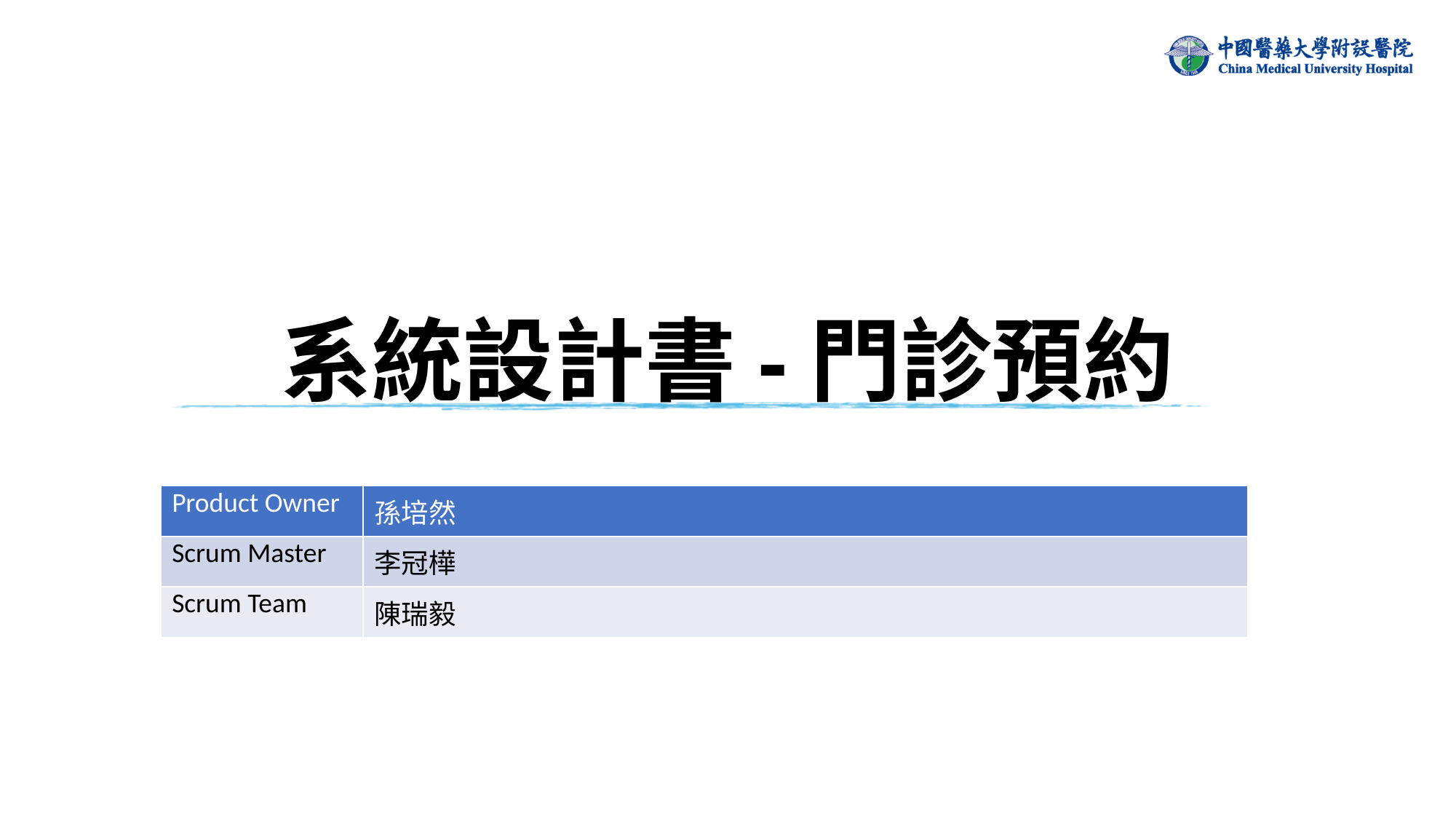

# 系統設計書-門診預約

| Product Owner | 孫培然 |
| --- | --- |
| Scrum Master | 李冠樺 |
| Scrum Team | 陳瑞毅 |